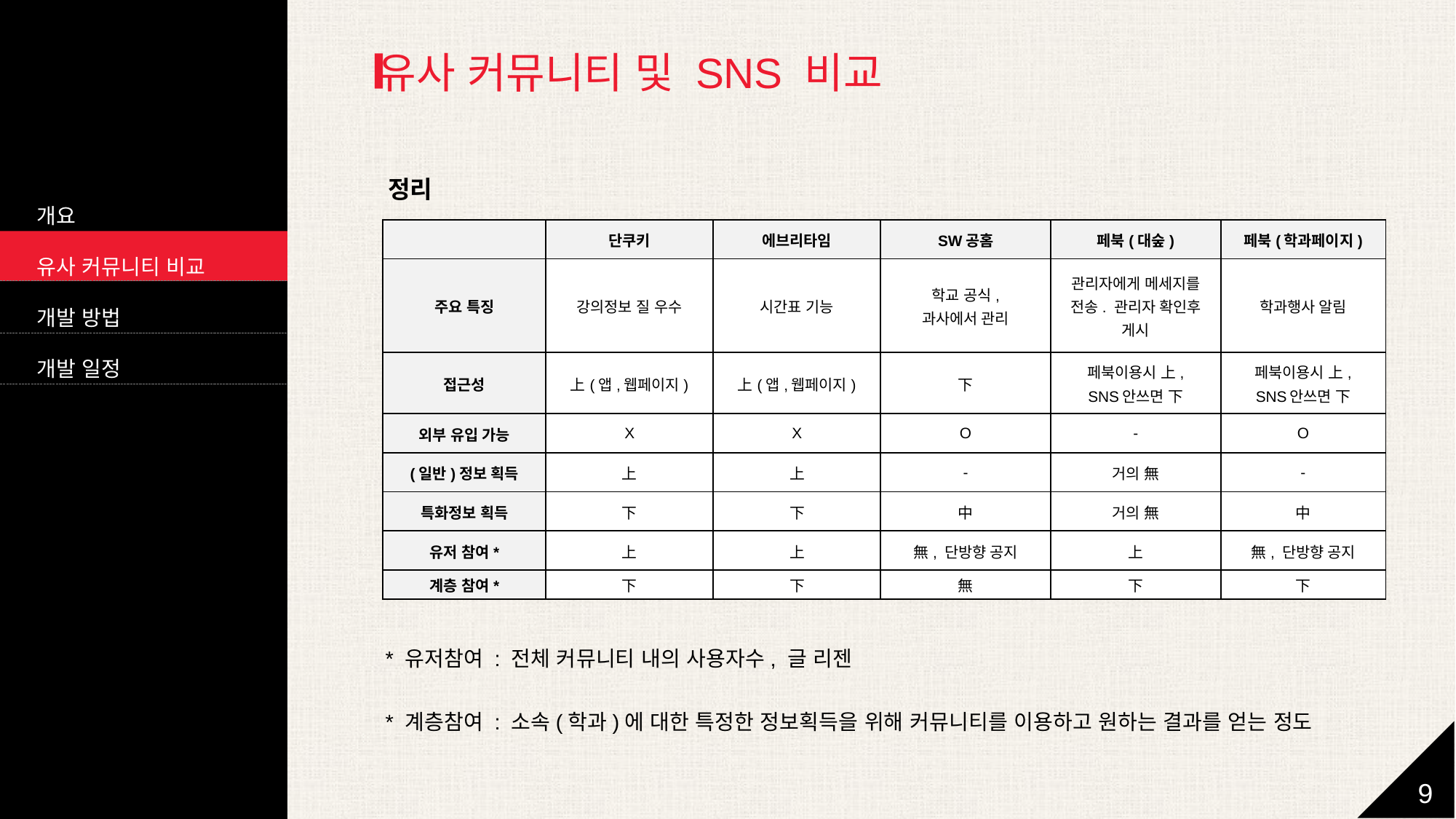

유사 커뮤니티 및 SNS 비교

정리
개요
유사 커뮤니티 비교
개발 방법
개발 일정
|  | 단쿠키 | 에브리타임 | SW공홈 | 페북(대숲) | 페북(학과페이지) |
| --- | --- | --- | --- | --- | --- |
| 주요 특징 | 강의정보 질 우수 | 시간표 기능 | 학교 공식, 과사에서 관리 | 관리자에게 메세지를 전송. 관리자 확인후 게시 | 학과행사 알림 |
| 접근성 | 上(앱,웹페이지) | 上(앱,웹페이지) | 下 | 페북이용시 上, SNS안쓰면 下 | 페북이용시 上, SNS안쓰면 下 |
| 외부 유입 가능 | X | X | O | - | O |
| (일반)정보 획득 | 上 | 上 | - | 거의 無 | - |
| 특화정보 획득 | 下 | 下 | 中 | 거의 無 | 中 |
| 유저 참여\* | 上 | 上 | 無, 단방향 공지 | 上 | 無, 단방향 공지 |
| 계층 참여\* | 下 | 下 | 無 | 下 | 下 |

* 유저참여 : 전체 커뮤니티 내의 사용자수, 글 리젠
* 계층참여 : 소속(학과)에 대한 특정한 정보획득을 위해 커뮤니티를 이용하고 원하는 결과를 얻는 정도

9